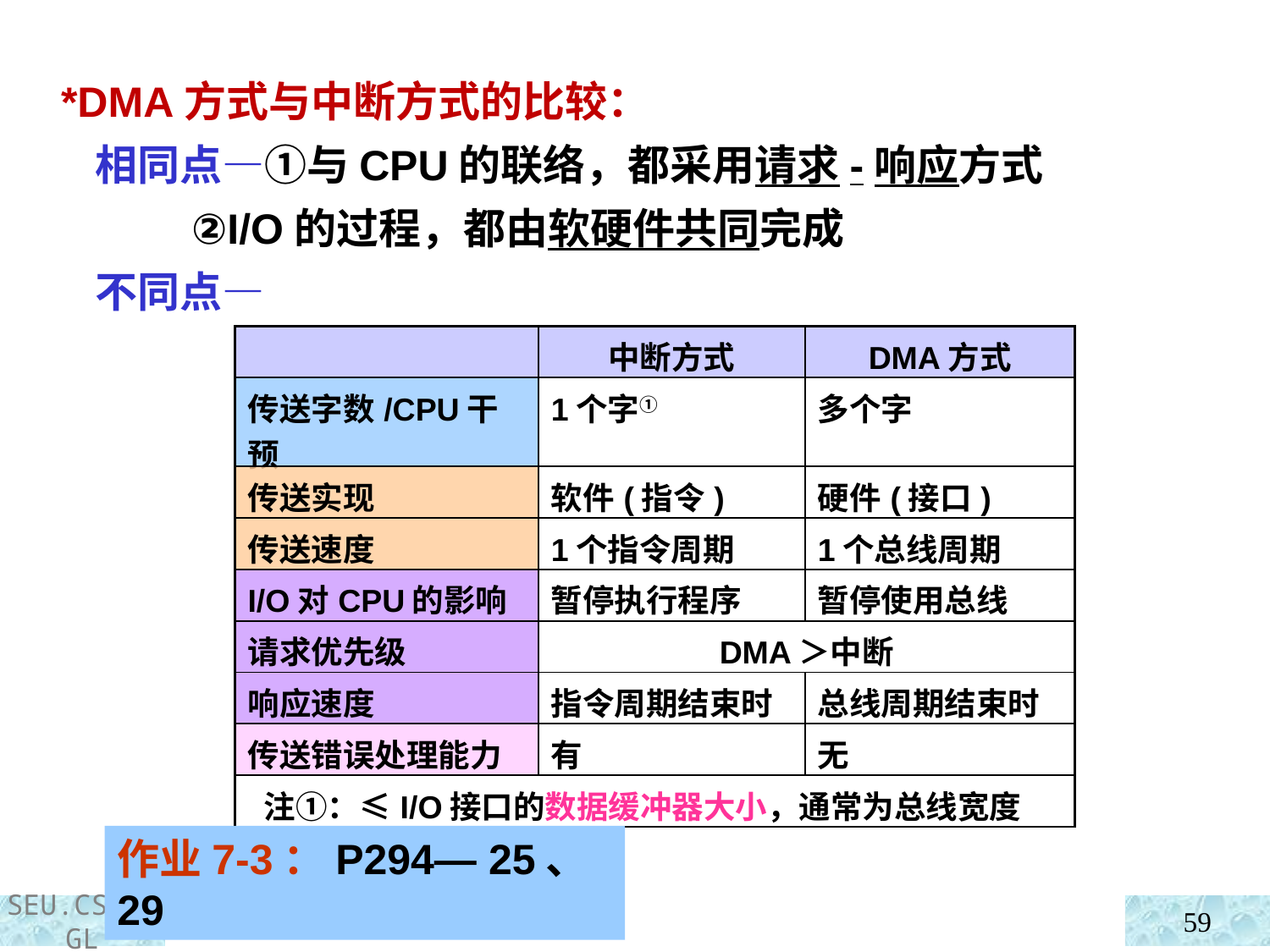

*DMA方式与中断方式的比较：
     相同点—①与CPU的联络，都采用请求-响应方式
             ②I/O的过程，都由软硬件共同完成
     不同点—
|  | 中断方式 | DMA方式 |
| --- | --- | --- |
| 传送字数/CPU干预 | 1个字① | 多个字 |
| 传送实现 | 软件(指令) | 硬件(接口) |
| 传送速度 | 1个指令周期 | 1个总线周期 |
| I/O对CPU的影响 | 暂停执行程序 | 暂停使用总线 |
| 请求优先级 | DMA＞中断 |  |
| 响应速度 | 指令周期结束时 | 总线周期结束时 |
| 传送错误处理能力 | 有 | 无 |
| 注①：≤I/O接口的数据缓冲器大小，通常为总线宽度 |  |  |
作业7-3：P294— 25、29
59